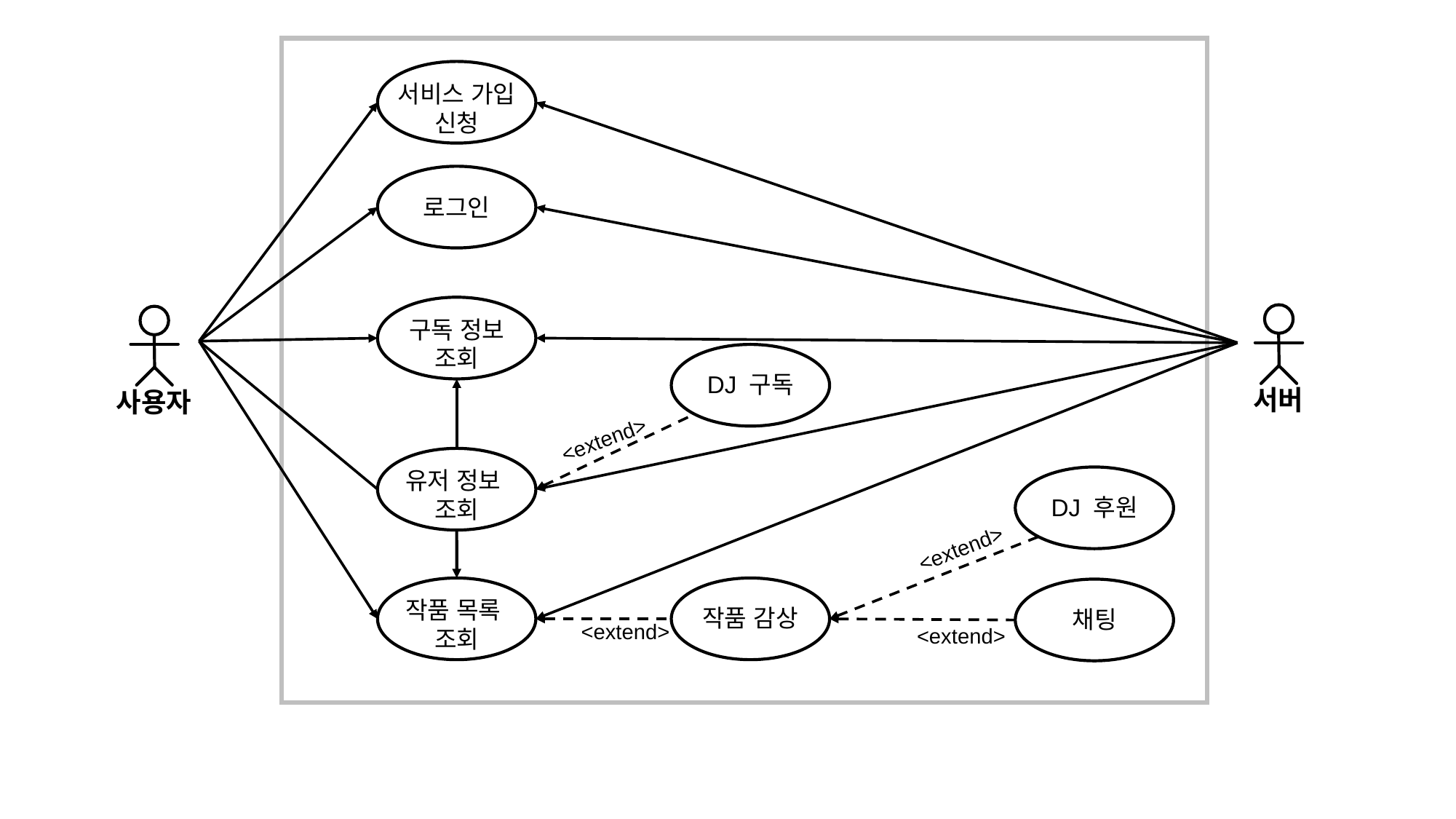

서비스 가입
신청
로그인

구독 정보
조회

서버

사용자

DJ 구독
<extend>

유저 정보
조회

DJ 후원
<extend>

작품 목록
조회

작품 감상

채팅
<extend>
<extend>